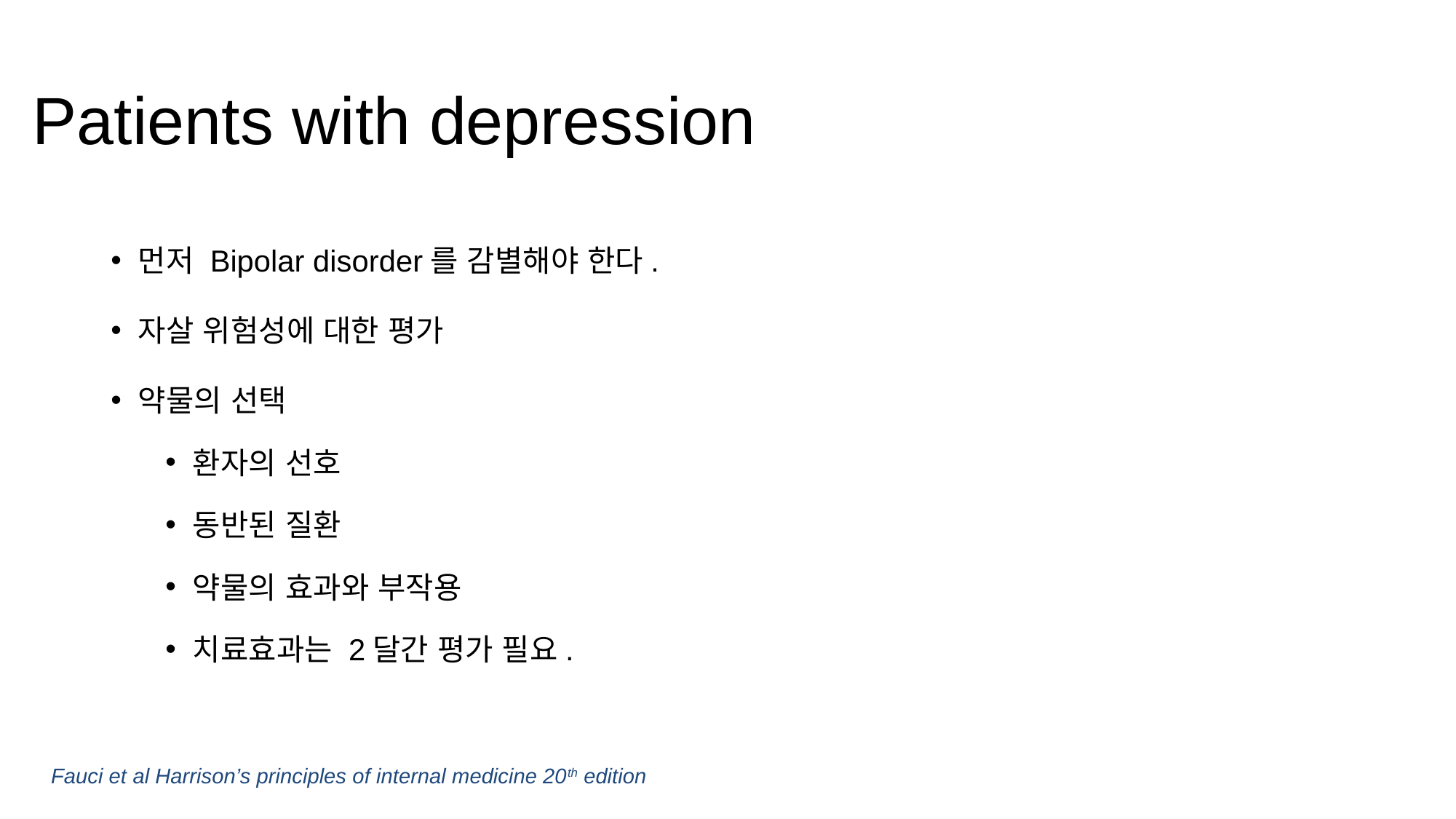

# Patients with depression
먼저 Bipolar disorder를 감별해야 한다.
자살 위험성에 대한 평가
약물의 선택
환자의 선호
동반된 질환
약물의 효과와 부작용
치료효과는 2달간 평가 필요.
Fauci et al Harrison’s principles of internal medicine 20th edition